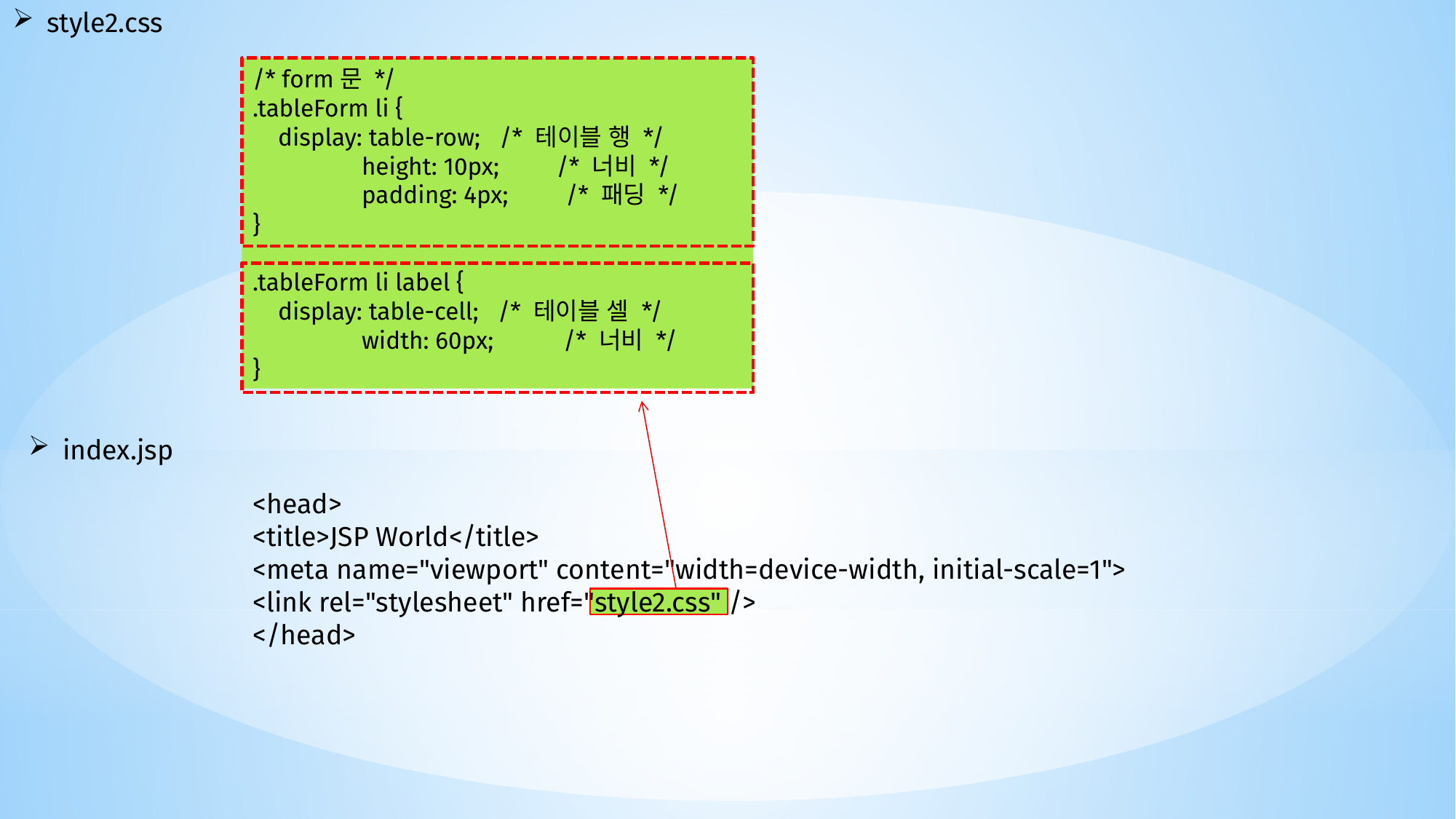

style2.css

/* form문 */
.tableForm li {
    display: table-row;   /* 테이블 행 */
	height: 10px;         /* 너비 */
	padding: 4px;         /* 패딩 */
}

.tableForm li label {
    display: table-cell;   /* 테이블 셀 */
	width: 60px;           /* 너비 */
}

index.jsp
<head>
<title>JSP World</title>
<meta name="viewport" content="width=device-width, initial-scale=1">
<link rel="stylesheet" href="style2.css" />
</head>